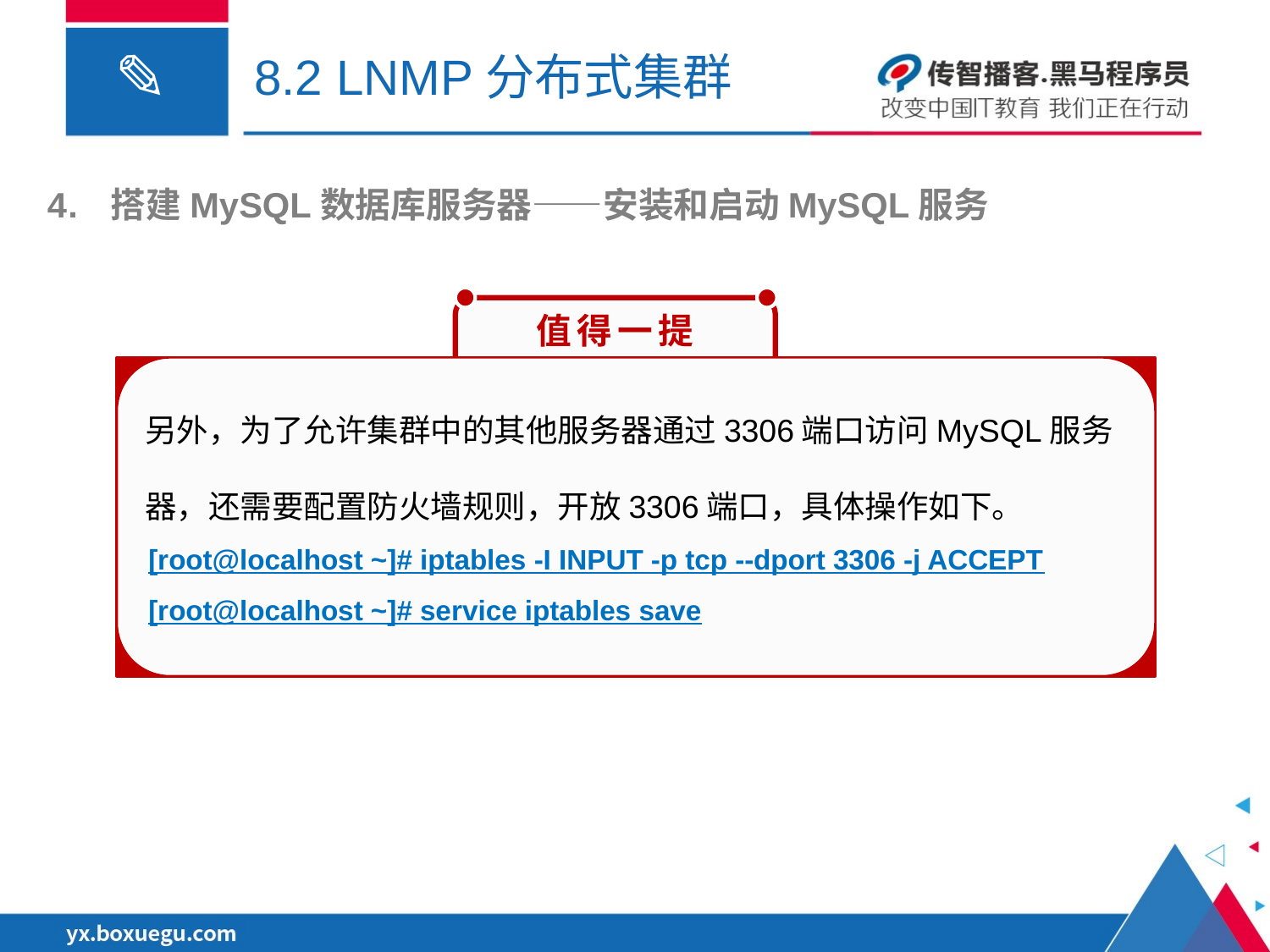

# 8.2 LNMP分布式集群
搭建MySQL数据库服务器——安装和启动MySQL服务

值得一提

另外，为了允许集群中的其他服务器通过3306端口访问MySQL服务器，还需要配置防火墙规则，开放3306端口，具体操作如下。
[root@localhost ~]# iptables -I INPUT -p tcp --dport 3306 -j ACCEPT
[root@localhost ~]# service iptables save